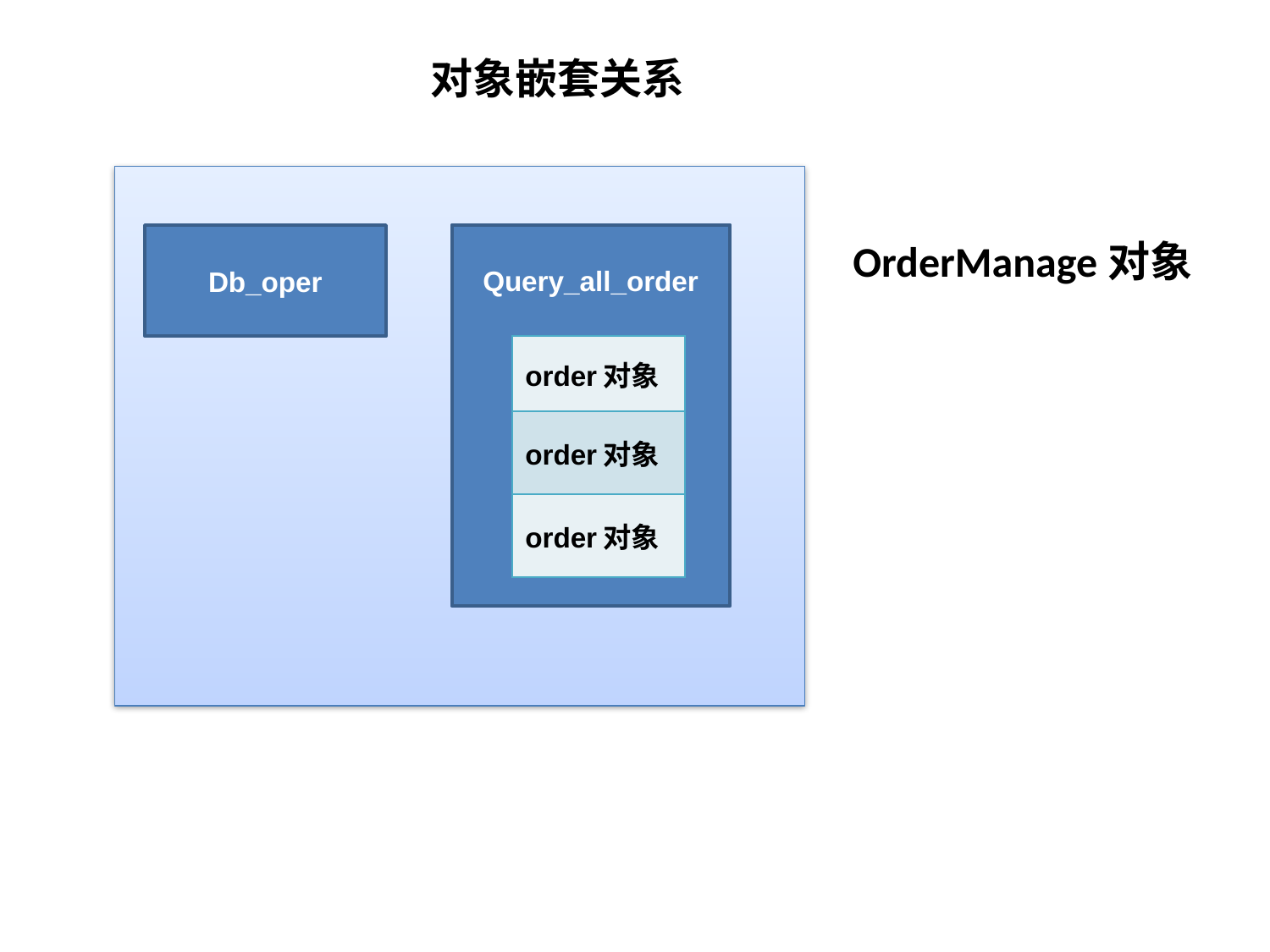

对象嵌套关系

Query_all_order

Db_oper
OrderManage对象
| order对象 |
| --- |
| order对象 |
| order对象 |